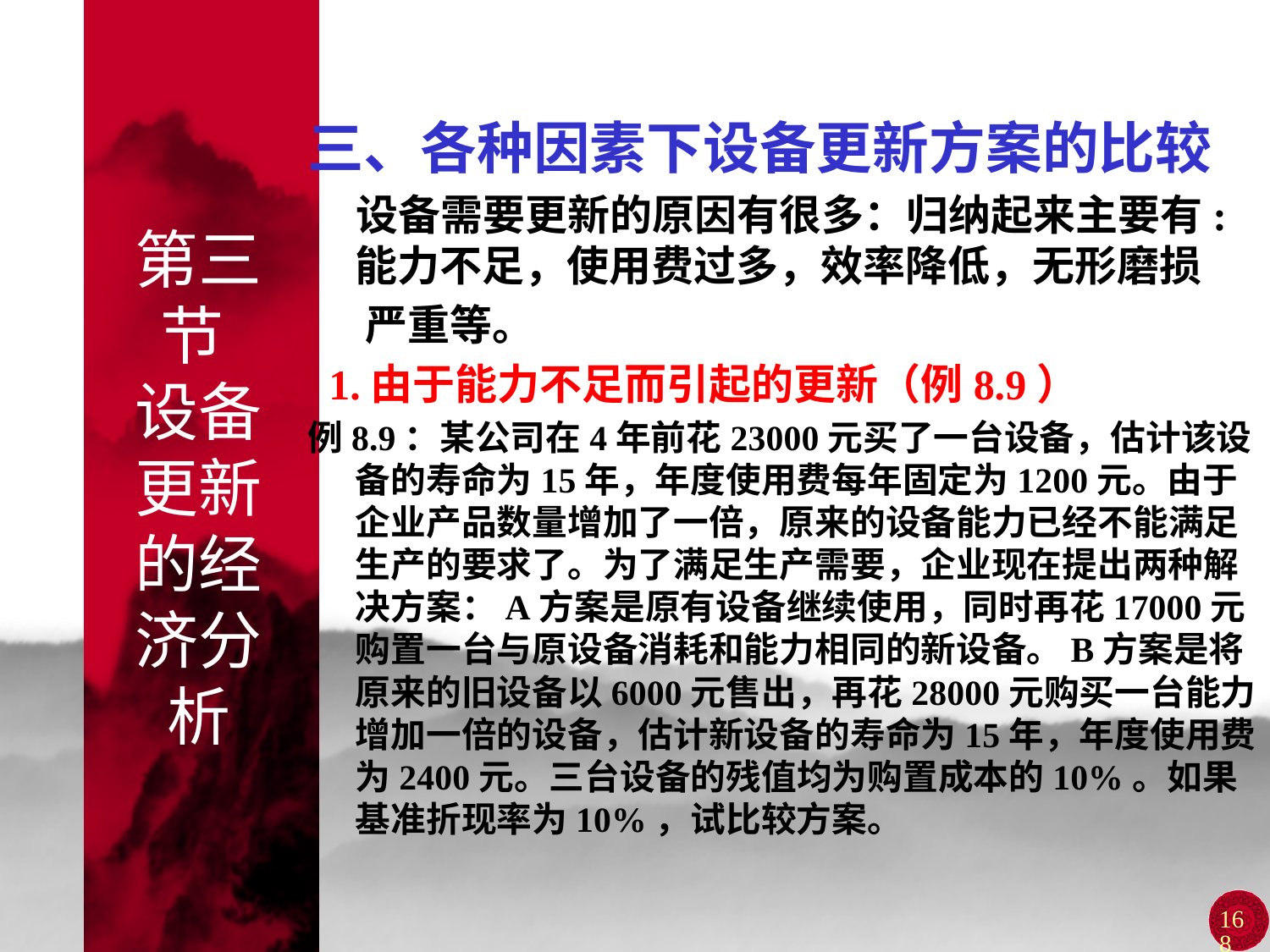

# 第三节  设备更新的经济分析
三、各种因素下设备更新方案的比较
    设备需要更新的原因有很多：归纳起来主要有:能力不足，使用费过多，效率降低，无形磨损
     严重等。
  1.由于能力不足而引起的更新（例8.9）
例8.9：某公司在4年前花23000元买了一台设备，估计该设备的寿命为15年，年度使用费每年固定为1200元。由于企业产品数量增加了一倍，原来的设备能力已经不能满足生产的要求了。为了满足生产需要，企业现在提出两种解决方案：A方案是原有设备继续使用，同时再花17000元购置一台与原设备消耗和能力相同的新设备。B方案是将原来的旧设备以6000元售出，再花28000元购买一台能力增加一倍的设备，估计新设备的寿命为15年，年度使用费为2400元。三台设备的残值均为购置成本的10%。如果基准折现率为10%，试比较方案。

168